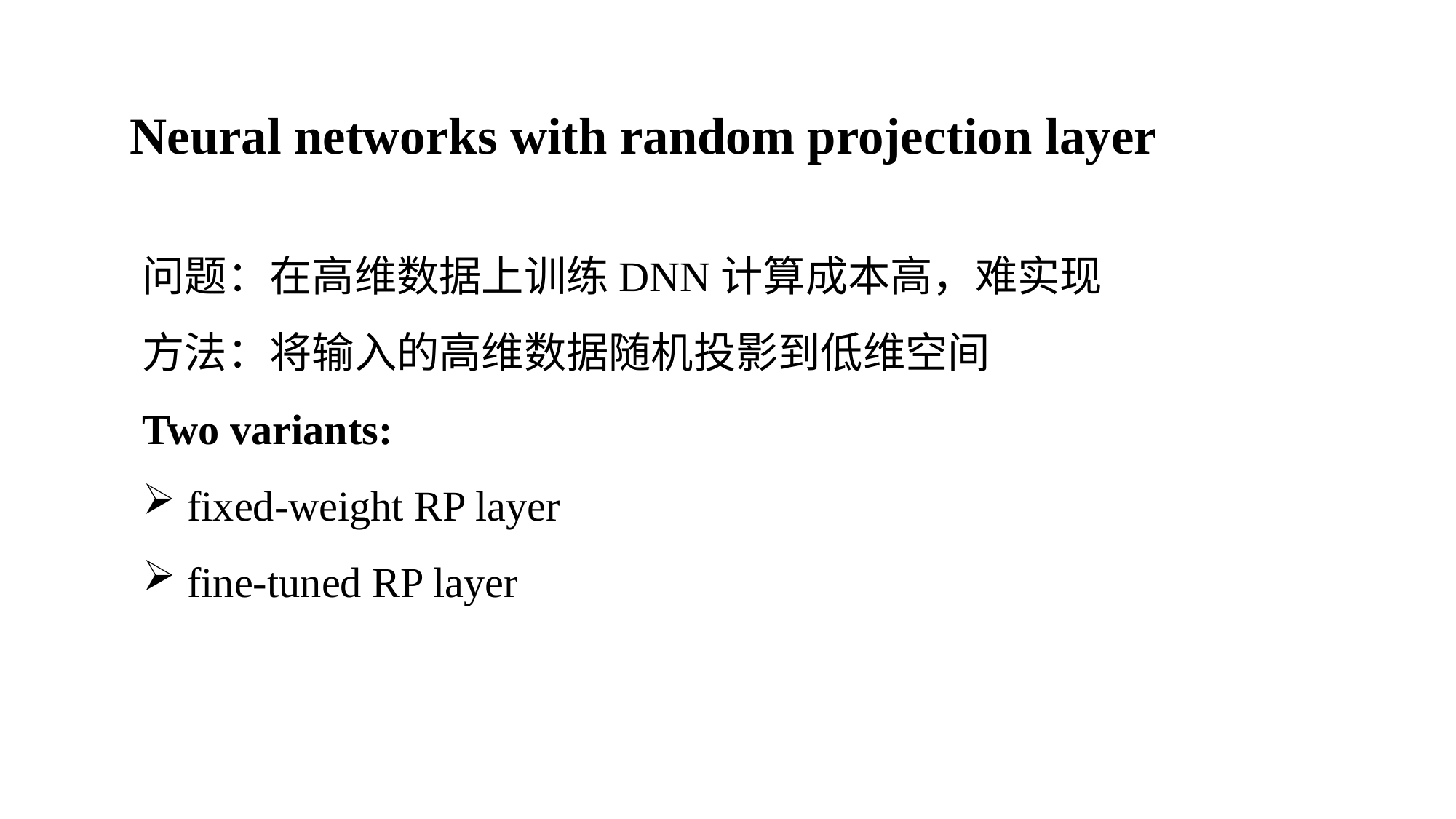

Neural networks with random projection layer

问题：在高维数据上训练DNN计算成本高，难实现
方法：将输入的高维数据随机投影到低维空间
Two variants:
 fixed-weight RP layer
 fine-tuned RP layer